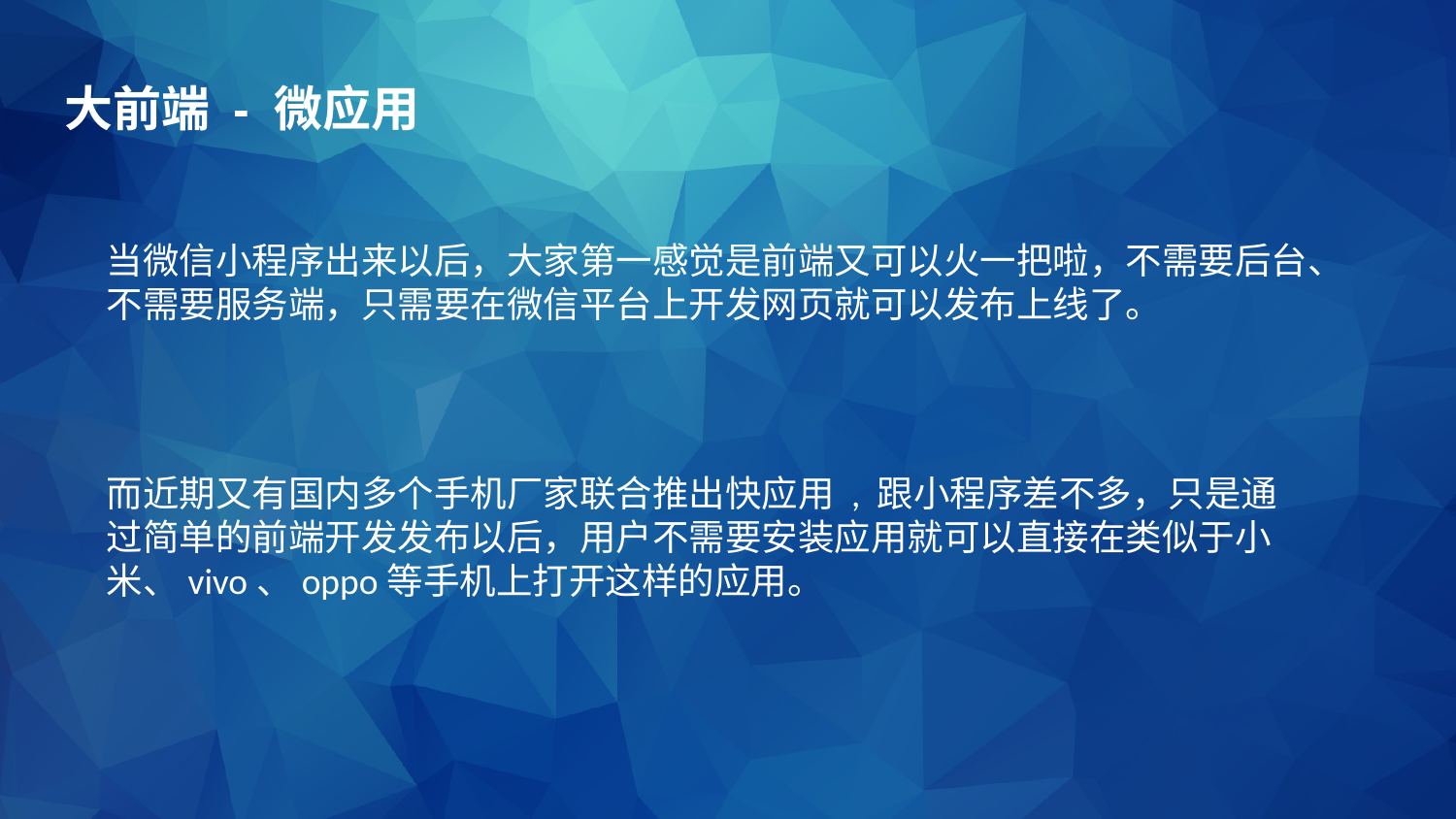

大前端 - 微应用
当微信小程序出来以后，大家第一感觉是前端又可以火一把啦，不需要后台、不需要服务端，只需要在微信平台上开发网页就可以发布上线了。

而近期又有国内多个手机厂家联合推出快应用 , 跟小程序差不多，只是通过简单的前端开发发布以后，用户不需要安装应用就可以直接在类似于小米、vivo、oppo等手机上打开这样的应用。